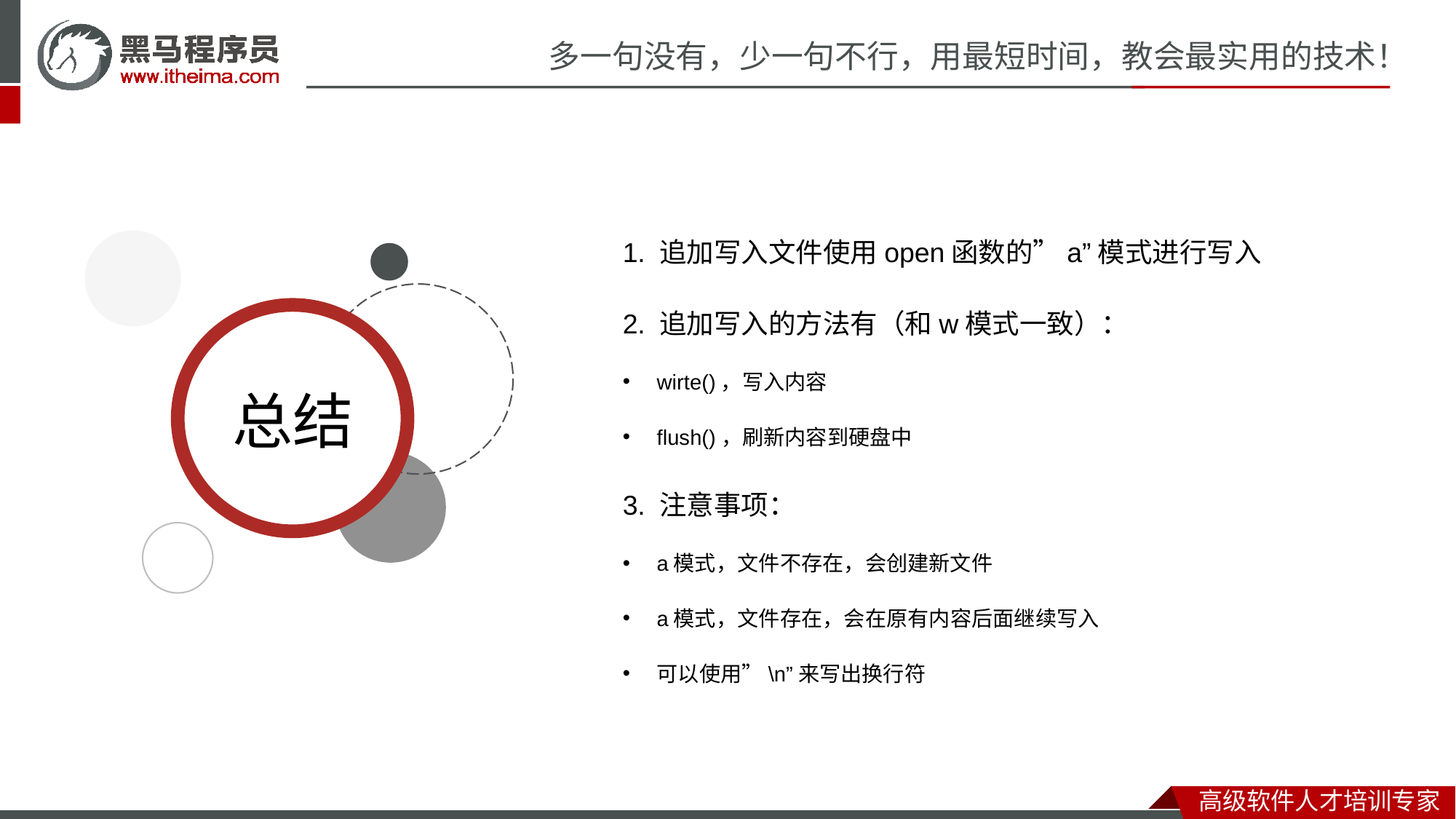

1. 追加写入文件使用open函数的”a”模式进行写入
2. 追加写入的方法有（和w模式一致）：
wirte()，写入内容
flush()，刷新内容到硬盘中
3. 注意事项：
a模式，文件不存在，会创建新文件
a模式，文件存在，会在原有内容后面继续写入
可以使用”\n”来写出换行符